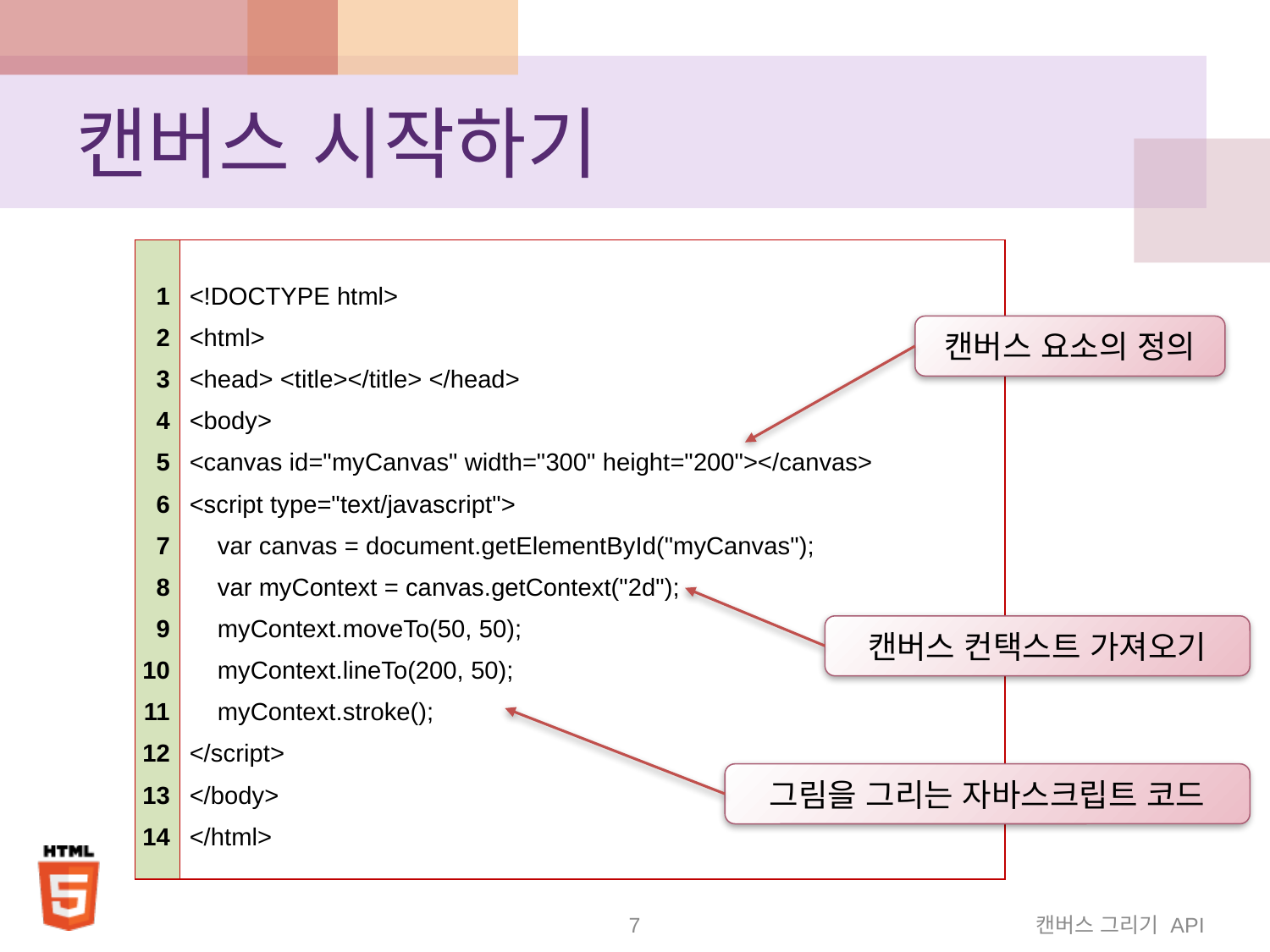

# 캔버스 시작하기
| 1 2 3 4 5 6 7 8 9 10 11 12 13 14 | <!DOCTYPE html> <html> <head> <title></title> </head> <body> <canvas id="myCanvas" width="300" height="200"></canvas> <script type="text/javascript"> var canvas = document.getElementById("myCanvas"); var myContext = canvas.getContext("2d"); myContext.moveTo(50, 50); myContext.lineTo(200, 50); myContext.stroke(); </script> </body> </html> |
| --- | --- |
캔버스 요소의 정의
캔버스 컨택스트 가져오기
그림을 그리는 자바스크립트 코드
7
캔버스 그리기 API